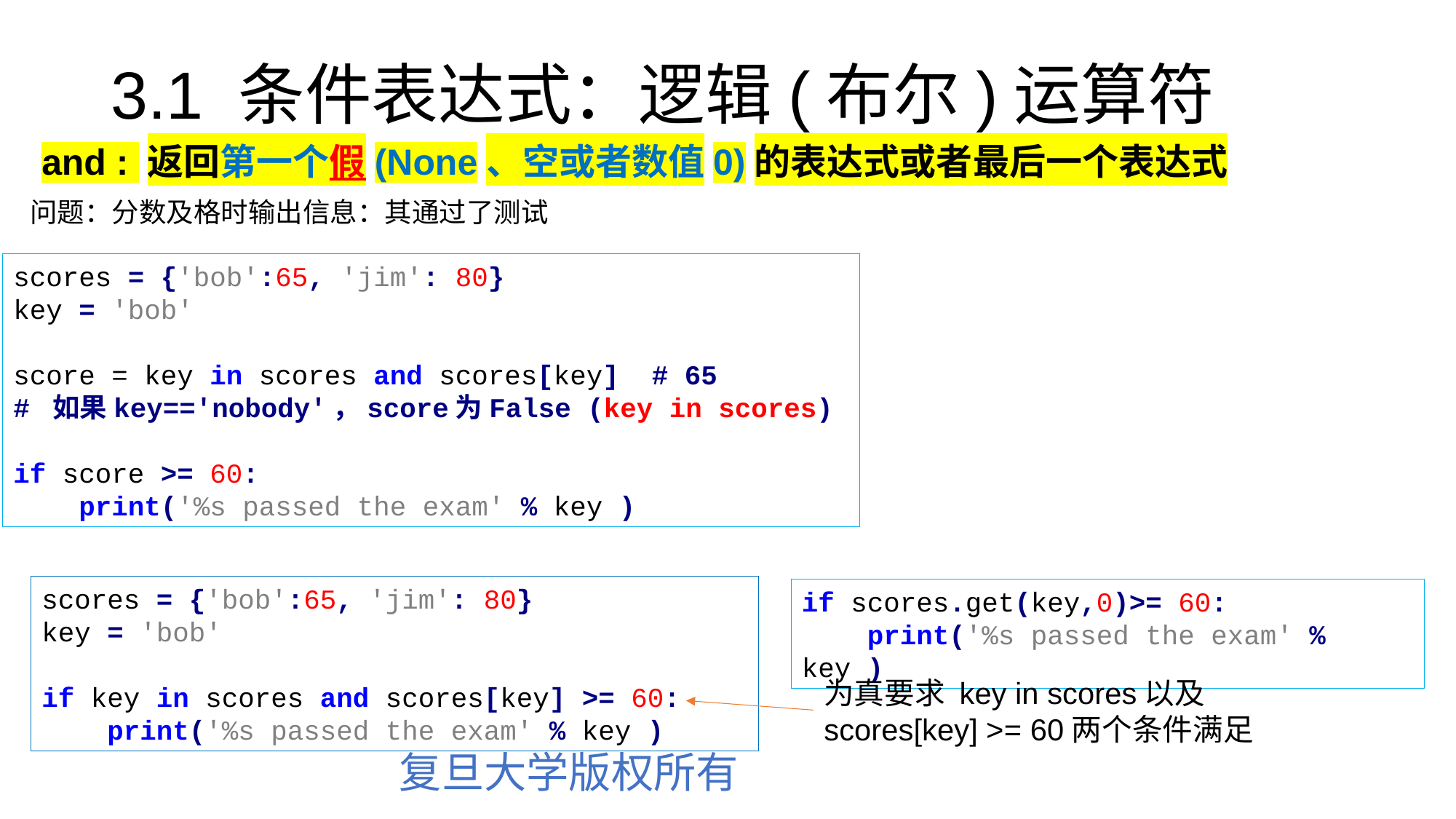

# 3.1 条件表达式：逻辑(布尔)运算符
and : 返回第一个假(None、空或者数值0)的表达式或者最后一个表达式
问题：分数及格时输出信息：其通过了测试
scores = {'bob':65, 'jim': 80}
key = 'bob'

score = key in scores and scores[key]  # 65
# 如果key=='nobody'，score为False (key in scores)

if score >= 60:
    print('%s passed the exam' % key )
scores = {'bob':65, 'jim': 80}
key = 'bob'

if key in scores and scores[key] >= 60:
    print('%s passed the exam' % key )
if scores.get(key,0)>= 60:
    print('%s passed the exam' % key )
为真要求 key in scores以及scores[key] >= 60两个条件满足